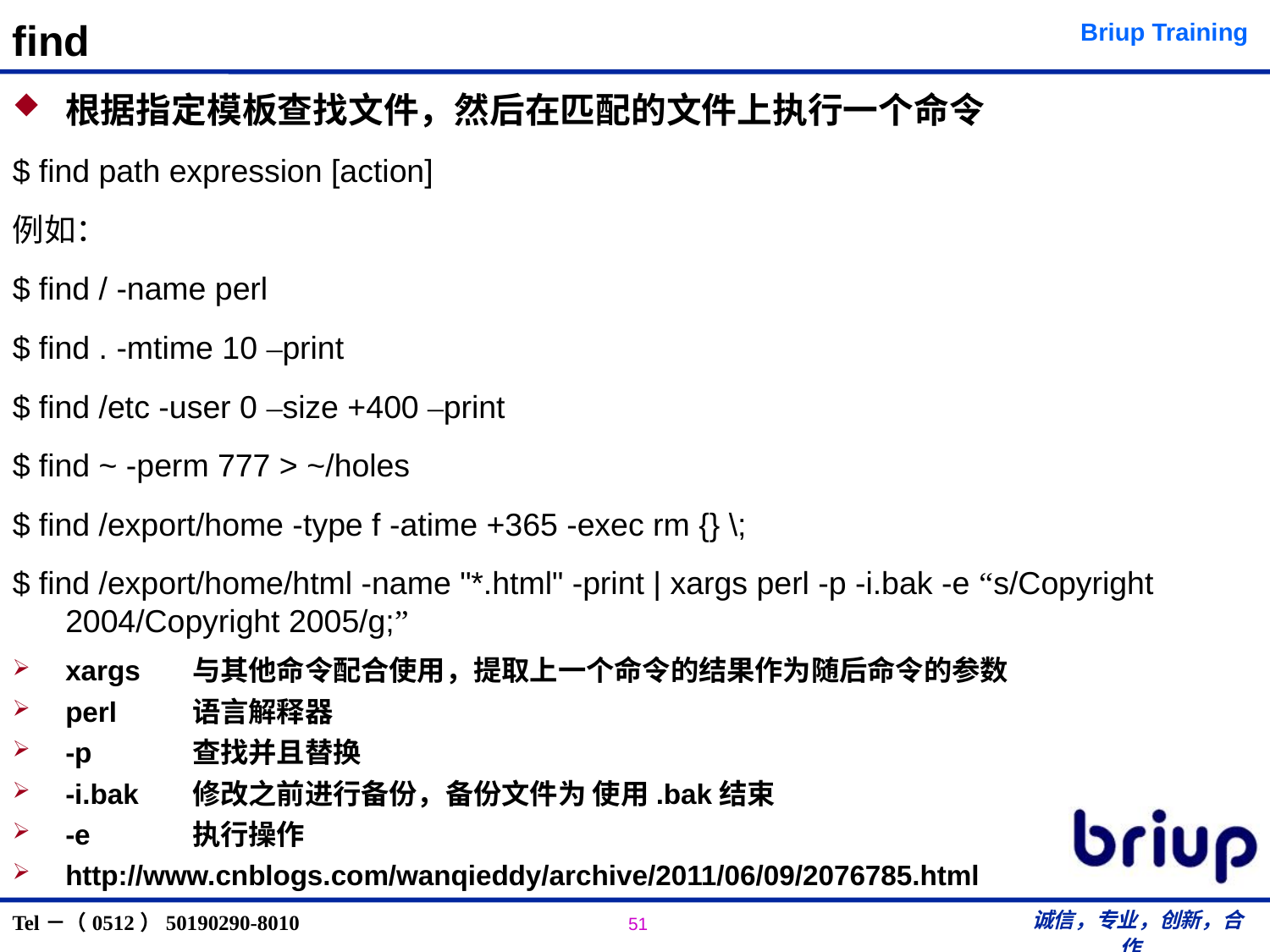

# find
根据指定模板查找文件，然后在匹配的文件上执行一个命令
$ find path expression [action]
例如：
$ find / -name perl
$ find . -mtime 10 –print
$ find /etc -user 0 –size +400 –print
$ find ~ -perm 777 > ~/holes
$ find /export/home -type f -atime +365 -exec rm {} \;
$ find /export/home/html -name "*.html" -print | xargs perl -p -i.bak -e “s/Copyright 2004/Copyright 2005/g;”
xargs 	与其他命令配合使用，提取上一个命令的结果作为随后命令的参数
perl 	语言解释器
-p 	查找并且替换
-i.bak 	修改之前进行备份，备份文件为 使用.bak结束
-e	执行操作
http://www.cnblogs.com/wanqieddy/archive/2011/06/09/2076785.html